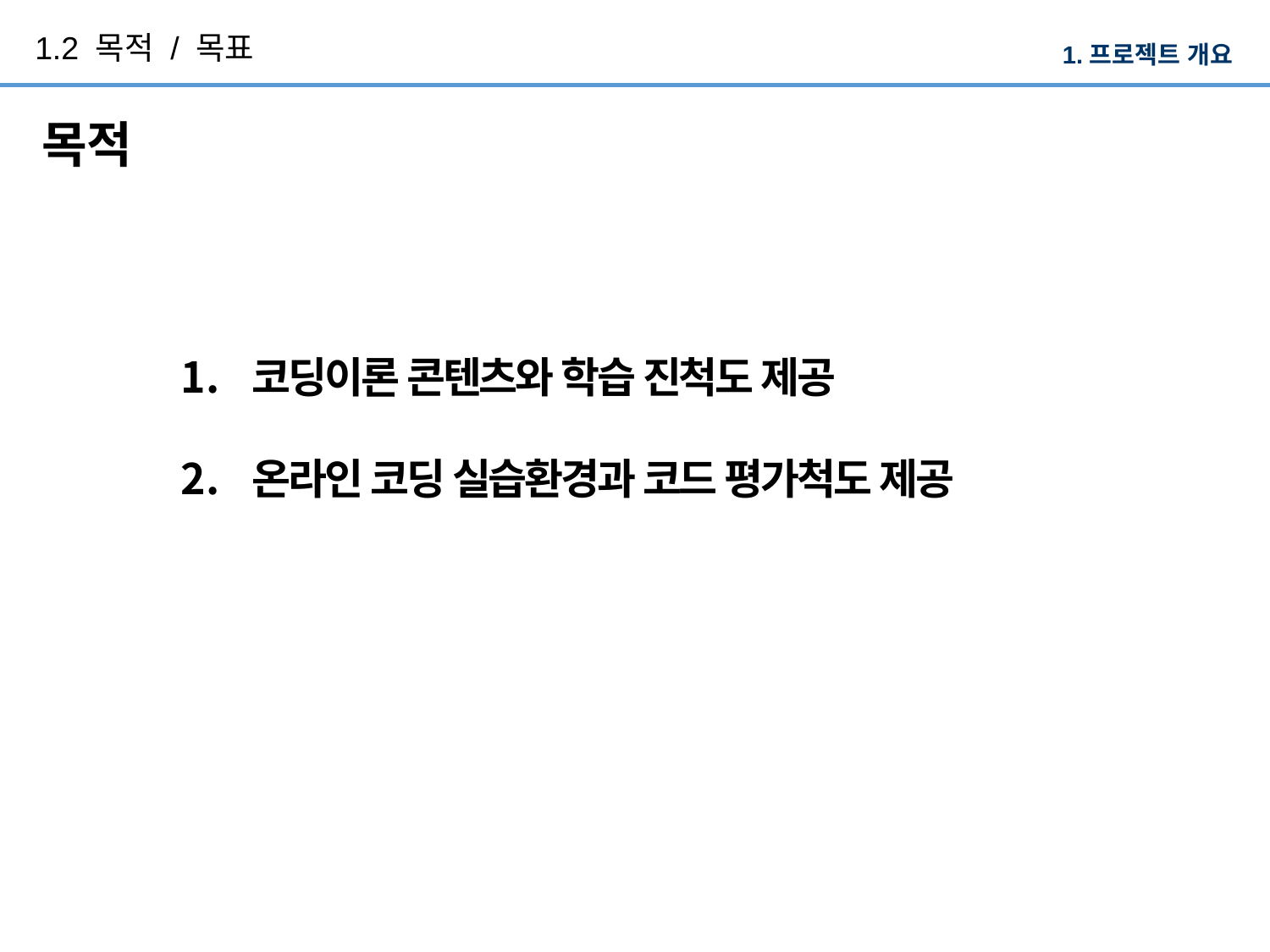

# 1.2 목적 / 목표
1.프로젝트 개요

목적
코딩이론 콘텐츠와 학습 진척도 제공

온라인 코딩 실습환경과 코드 평가척도 제공